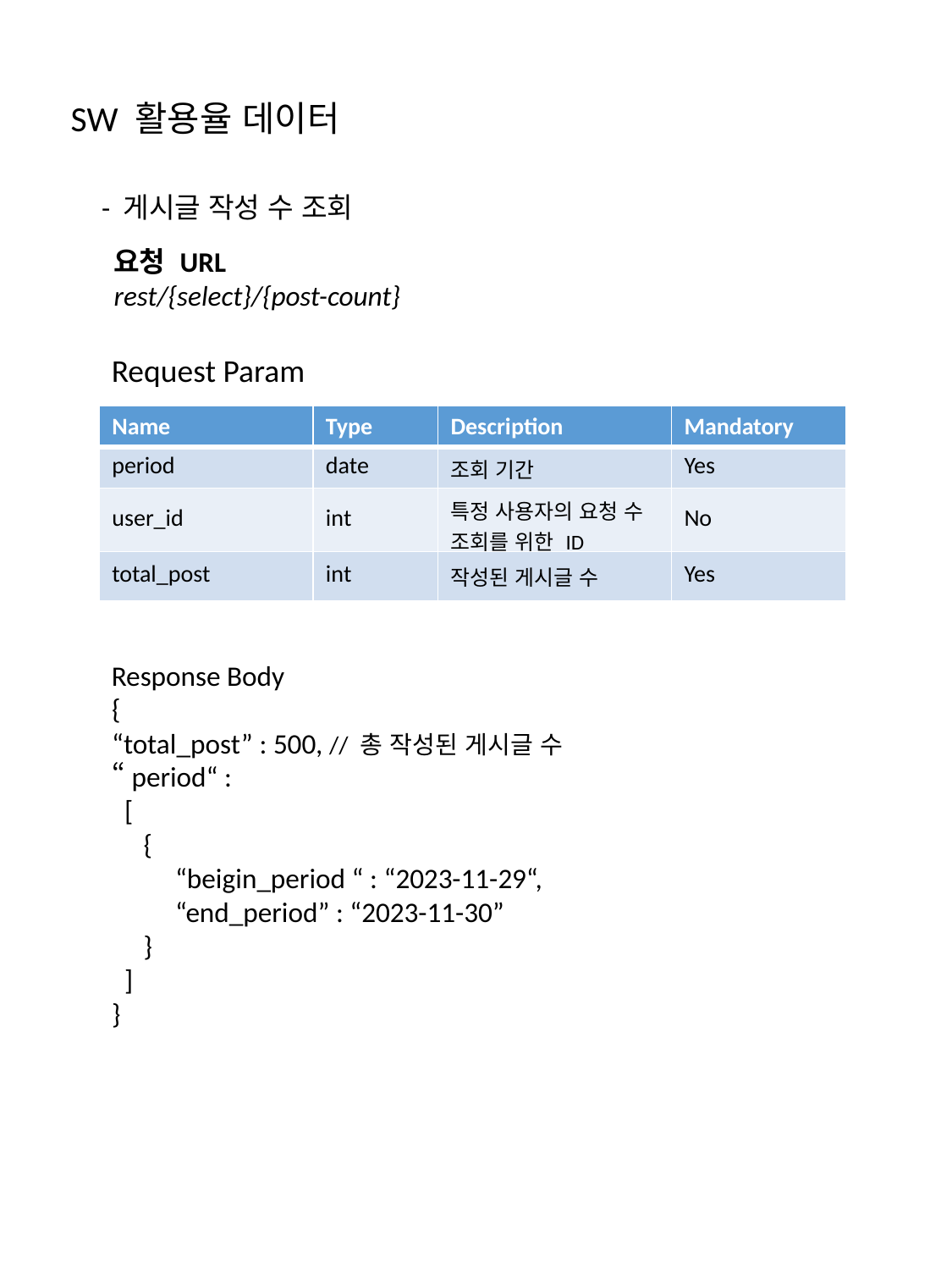

# SW 활용율 데이터
- 게시글 작성 수 조회
요청 URL
rest/{select}/{post-count}
Request Param
| Name | Type | Description | Mandatory |
| --- | --- | --- | --- |
| period | date | 조회 기간 | Yes |
| user\_id | int | 특정 사용자의 요청 수 조회를 위한 ID | No |
| total\_post | int | 작성된 게시글 수 | Yes |
Response Body
{
“total_post” : 500, // 총 작성된 게시글 수
“period“ :
  [
     {
          “beigin_period “ : “2023-11-29“,
          “end_period” : “2023-11-30”
     }
  ]
}